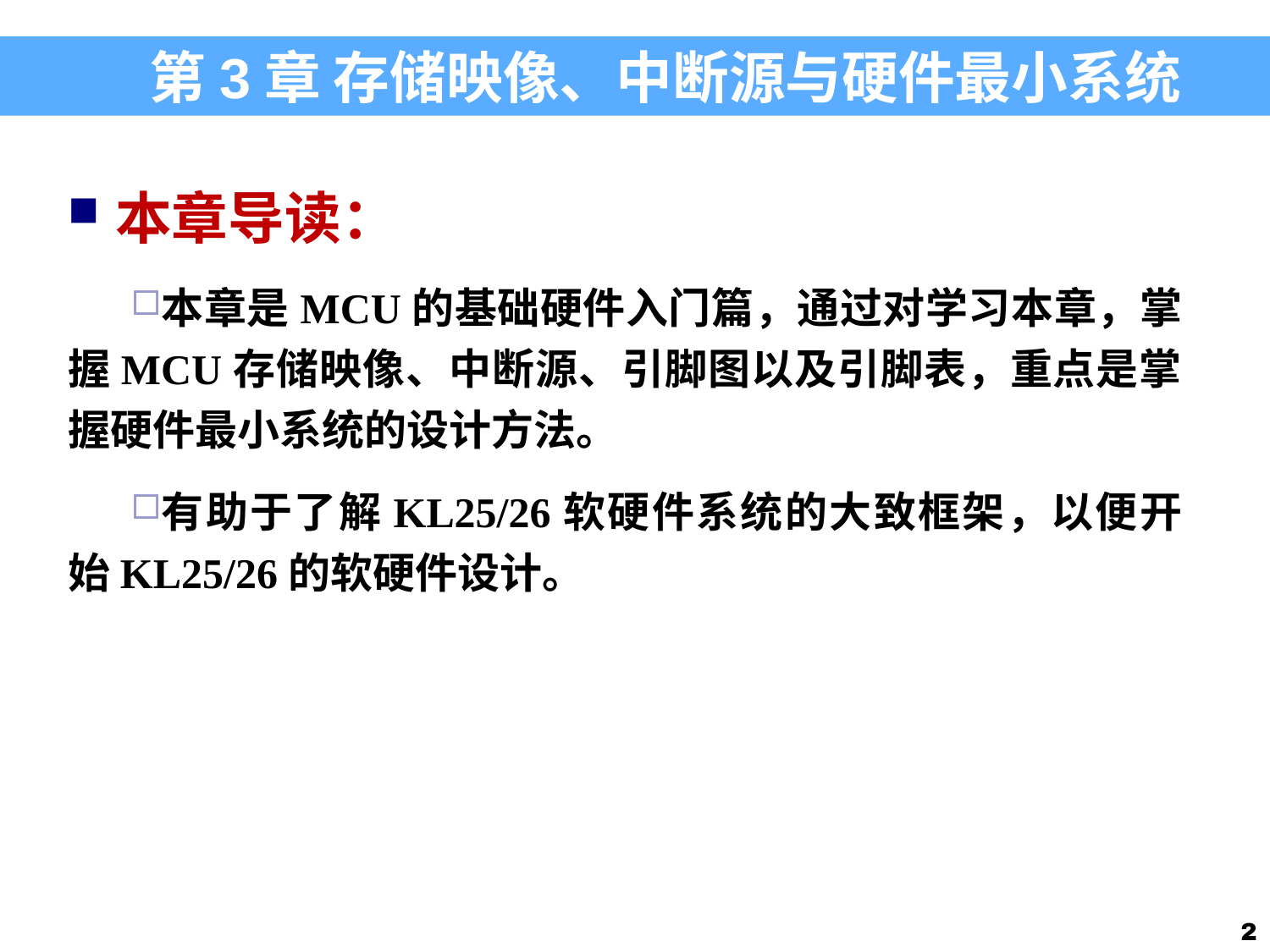

第3章 存储映像、中断源与硬件最小系统
本章导读：
本章是MCU的基础硬件入门篇，通过对学习本章，掌握MCU存储映像、中断源、引脚图以及引脚表，重点是掌握硬件最小系统的设计方法。
有助于了解KL25/26软硬件系统的大致框架，以便开始KL25/26的软硬件设计。
2